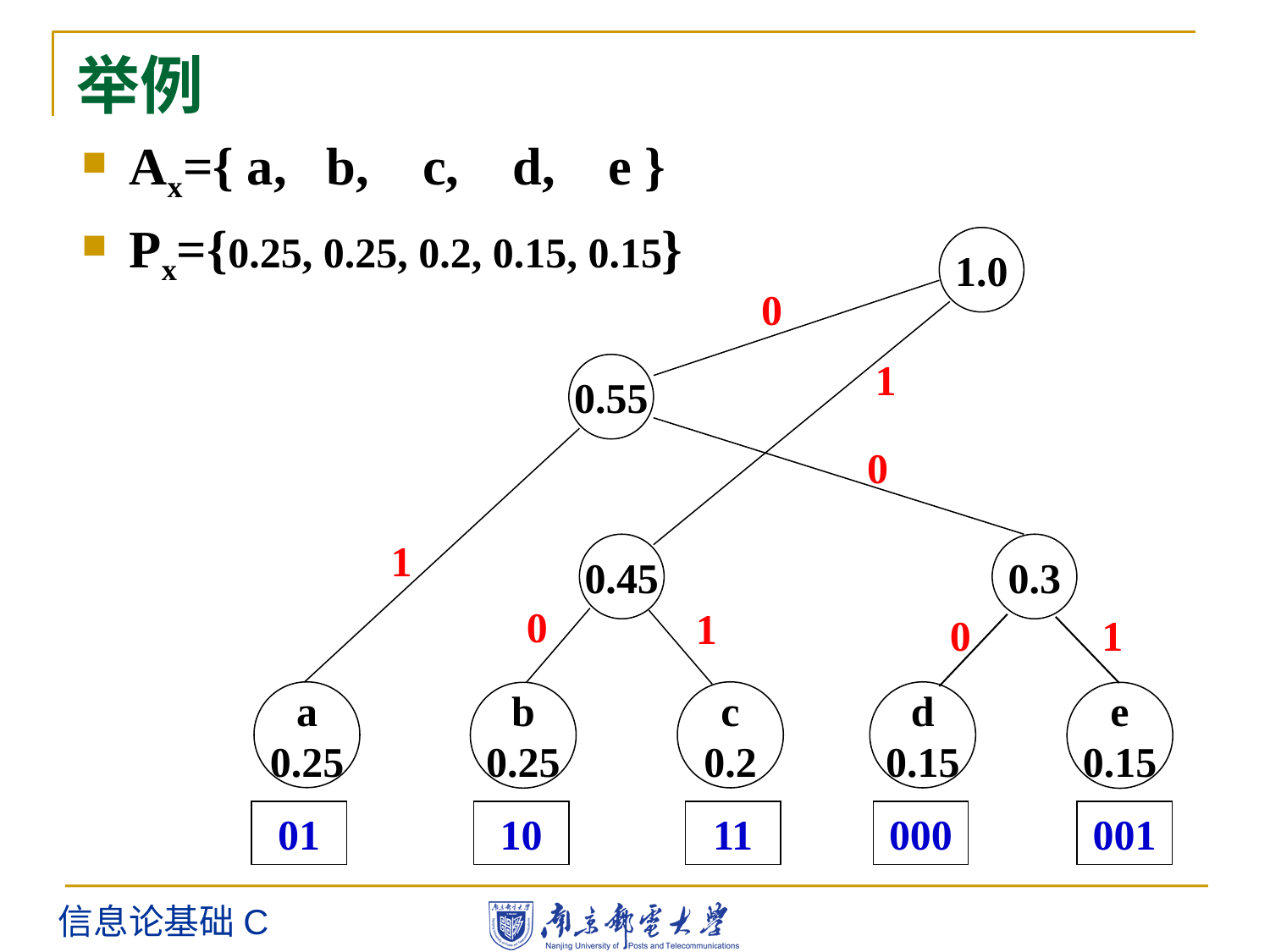

举例
Ax={ a,   b,    c,    d,    e }
Px={0.25, 0.25, 0.2, 0.15, 0.15}
1.0

0
1
0.55

0
1
0.45

0
1
0.3

0
1
a
0.25
c
0.2
d
0.15
b
0.25
e
0.15
01
10
11
000
001
56